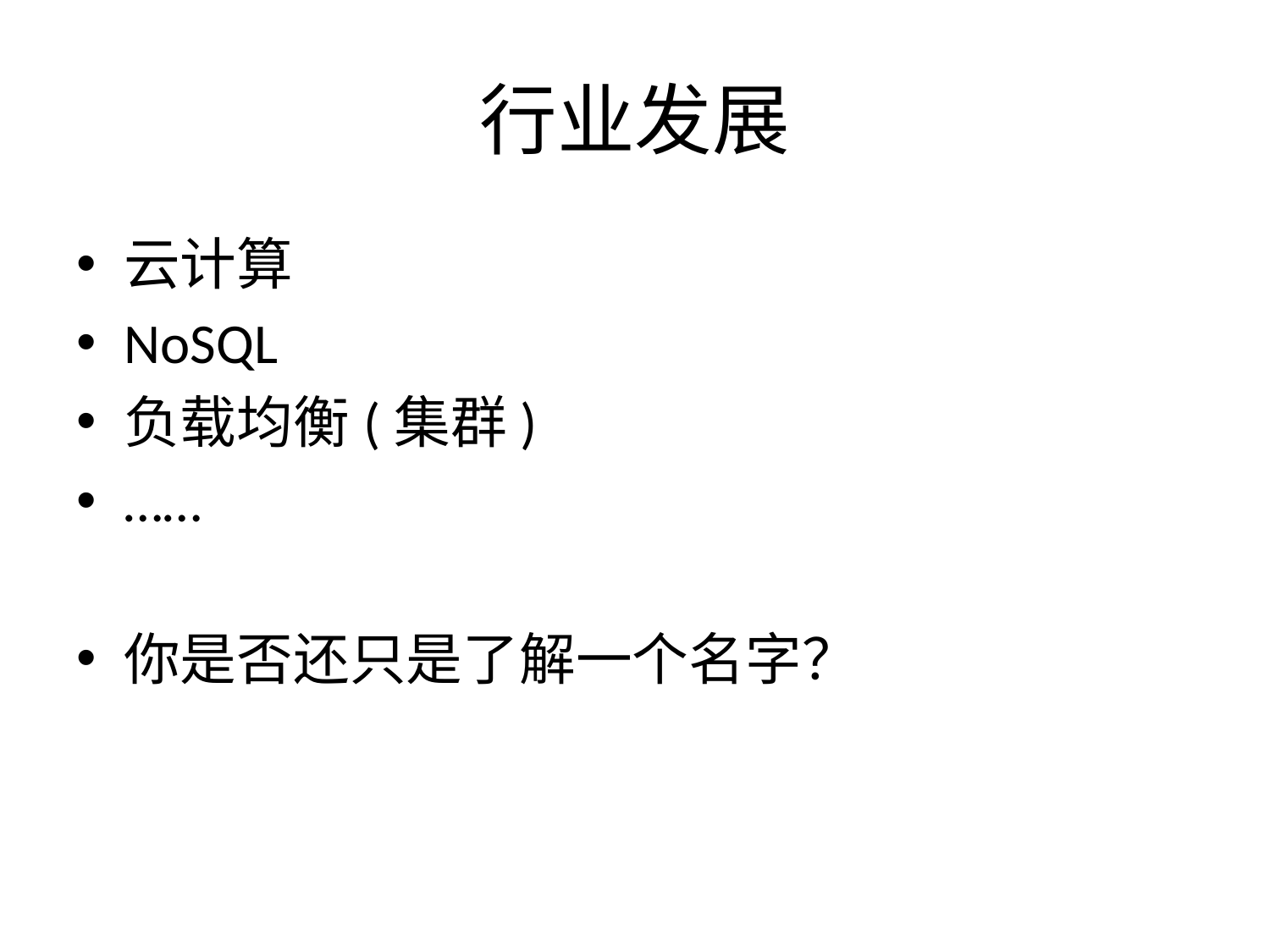

# 行业发展
云计算
NoSQL
负载均衡(集群)
……

你是否还只是了解一个名字？